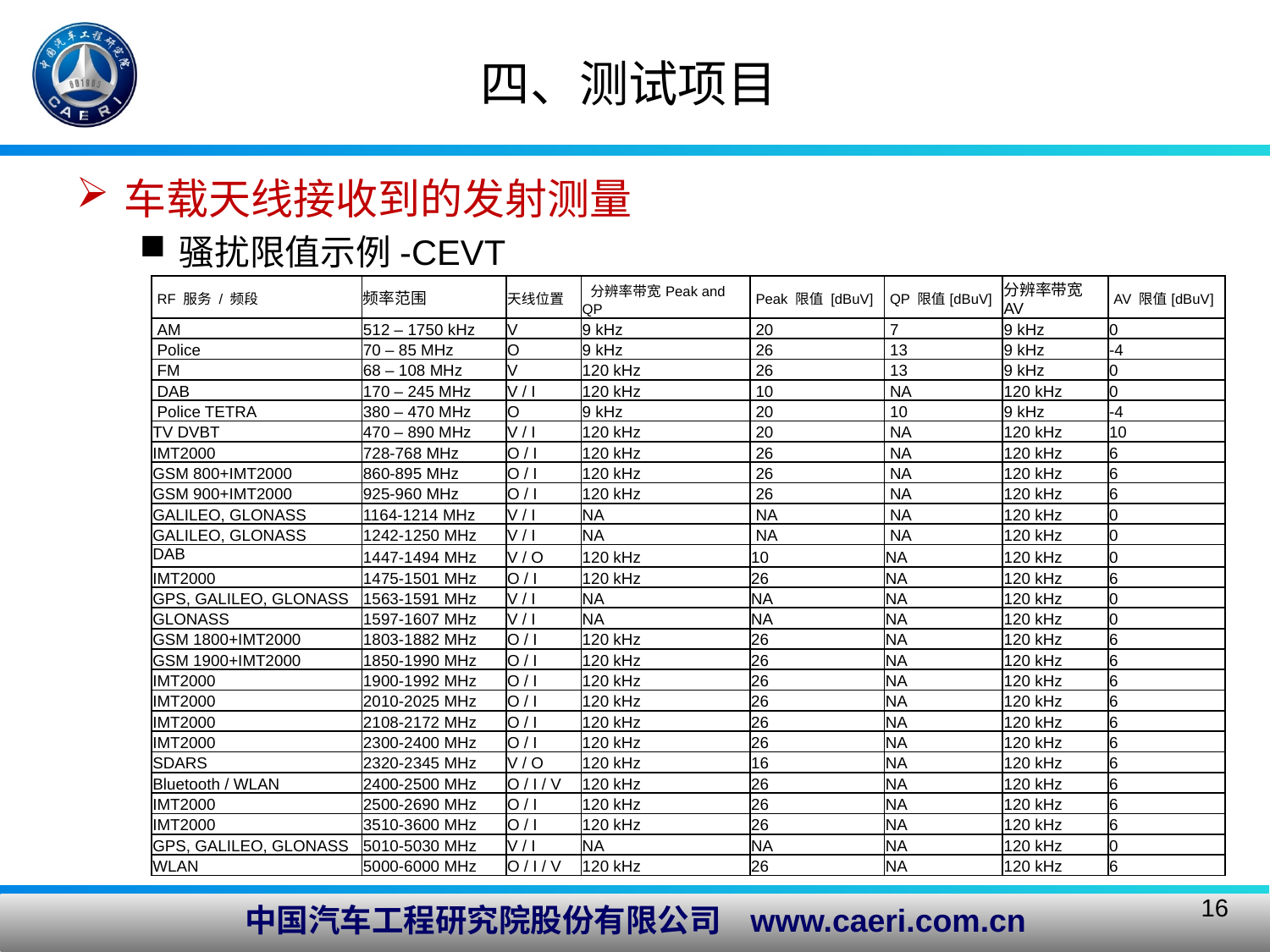

四、测试项目
车载天线接收到的发射测量
骚扰限值示例-CEVT
| RF 服务 / 频段 | 频率范围 | 天线位置 | 分辨率带宽Peak and QP | Peak 限值 [dBuV] | QP 限值[dBuV] | 分辨率带宽AV | AV 限值[dBuV] |
| --- | --- | --- | --- | --- | --- | --- | --- |
| AM | 512 – 1750 kHz | V | 9 kHz | 20 | 7 | 9 kHz | 0 |
| Police | 70 – 85 MHz | O | 9 kHz | 26 | 13 | 9 kHz | -4 |
| FM | 68 – 108 MHz | V | 120 kHz | 26 | 13 | 9 kHz | 0 |
| DAB | 170 – 245 MHz | V / I | 120 kHz | 10 | NA | 120 kHz | 0 |
| Police TETRA | 380 – 470 MHz | O | 9 kHz | 20 | 10 | 9 kHz | -4 |
| TV DVBT | 470 – 890 MHz | V / I | 120 kHz | 20 | NA | 120 kHz | 10 |
| IMT2000 | 728-768 MHz | O / I | 120 kHz | 26 | NA | 120 kHz | 6 |
| GSM 800+IMT2000 | 860-895 MHz | O / I | 120 kHz | 26 | NA | 120 kHz | 6 |
| GSM 900+IMT2000 | 925-960 MHz | O / I | 120 kHz | 26 | NA | 120 kHz | 6 |
| GALILEO, GLONASS | 1164-1214 MHz | V / I | NA | NA | NA | 120 kHz | 0 |
| GALILEO, GLONASS | 1242-1250 MHz | V / I | NA | NA | NA | 120 kHz | 0 |
| ﻿DAB | 1447-1494 MHz | V / O | 120 kHz | 10 | NA | 120 kHz | 0 |
| IMT2000 | 1475-1501 MHz | O / I | 120 kHz | 26 | NA | 120 kHz | 6 |
| GPS, GALILEO, GLONASS | 1563-1591 MHz | V / I | NA | NA | NA | 120 kHz | 0 |
| GLONASS | 1597-1607 MHz | V / I | NA | NA | NA | 120 kHz | 0 |
| GSM 1800+IMT2000 | 1803-1882 MHz | O / I | 120 kHz | 26 | NA | 120 kHz | 6 |
| GSM 1900+IMT2000 | 1850-1990 MHz | O / I | 120 kHz | 26 | NA | 120 kHz | 6 |
| IMT2000 | 1900-1992 MHz | O / I | 120 kHz | 26 | NA | 120 kHz | 6 |
| IMT2000 | 2010-2025 MHz | O / I | 120 kHz | 26 | NA | 120 kHz | 6 |
| IMT2000 | 2108-2172 MHz | O / I | 120 kHz | 26 | NA | 120 kHz | 6 |
| IMT2000 | 2300-2400 MHz | O / I | 120 kHz | 26 | NA | 120 kHz | 6 |
| SDARS | 2320-2345 MHz | V / O | 120 kHz | 16 | NA | 120 kHz | 6 |
| Bluetooth / WLAN | 2400-2500 MHz | O / I / V | 120 kHz | 26 | NA | 120 kHz | 6 |
| IMT2000 | 2500-2690 MHz | O / I | 120 kHz | 26 | NA | 120 kHz | 6 |
| IMT2000 | 3510-3600 MHz | O / I | 120 kHz | 26 | NA | 120 kHz | 6 |
| GPS, GALILEO, GLONASS | 5010-5030 MHz | V / I | NA | NA | NA | 120 kHz | 0 |
| WLAN | 5000-6000 MHz | O / I / V | 120 kHz | 26 | NA | 120 kHz | 6 |
16